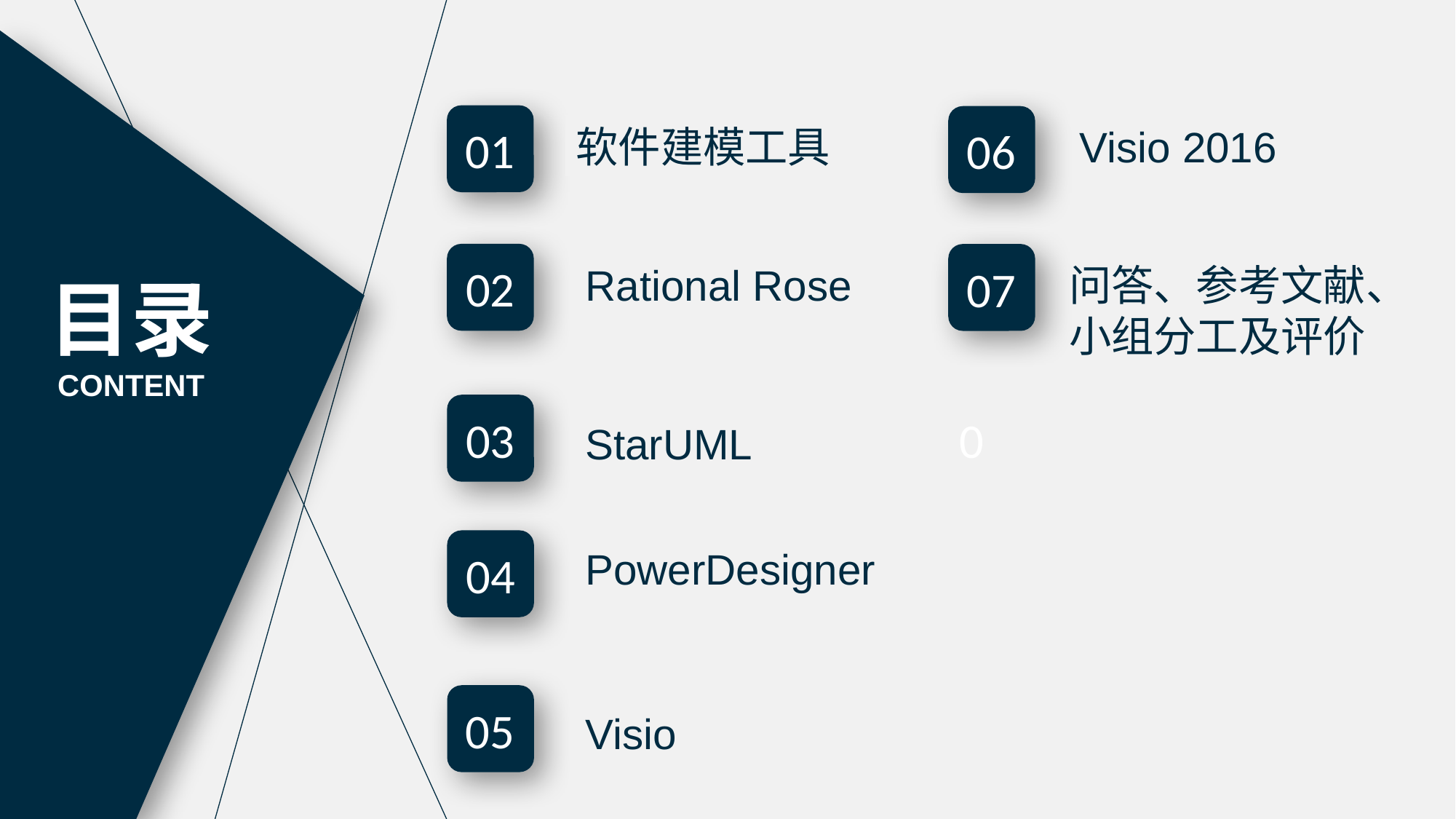

软件建模工具
Visio 2016
01
06

Rational Rose
02
问答、参考文献、小组分工及评价
07
目录
CONTENT

0
03
StarUML

PowerDesigner
04

05
Visio